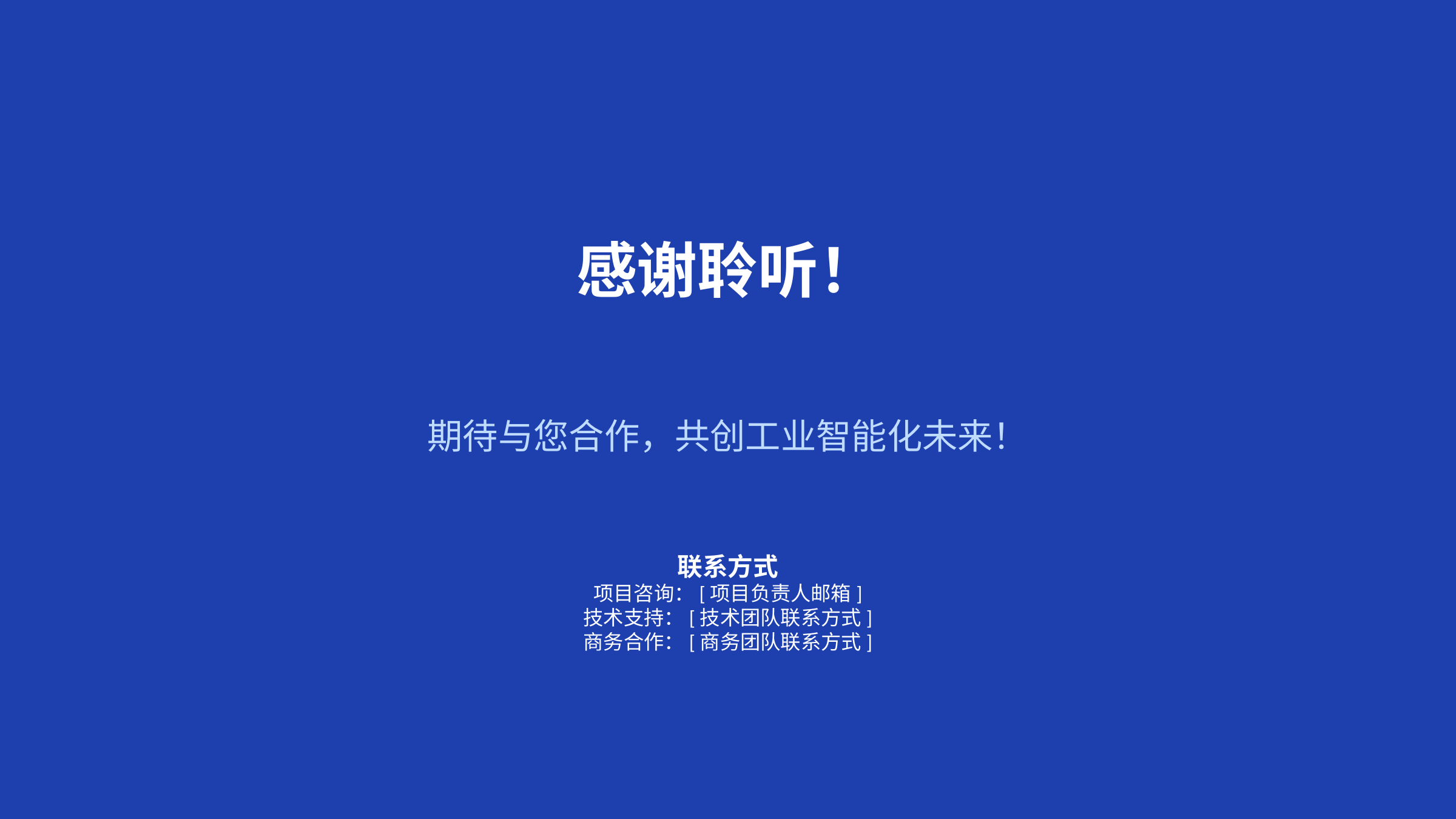

感谢聆听！
期待与您合作，共创工业智能化未来！
联系方式
项目咨询：[项目负责人邮箱]
技术支持：[技术团队联系方式]
商务合作：[商务团队联系方式]